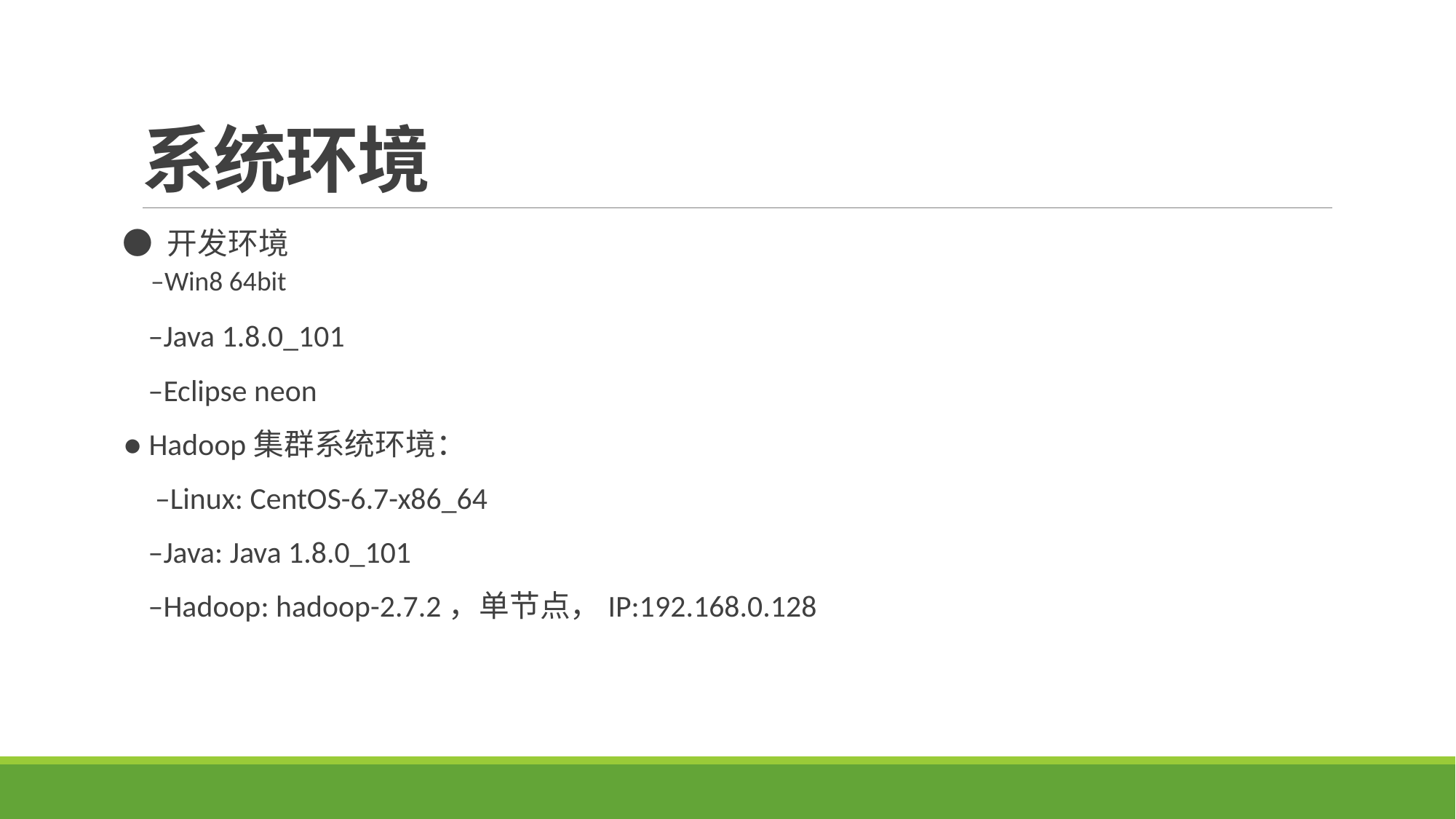

# 系统环境
    ● 开发环境
     –Win8 64bit
      –Java 1.8.0_101
      –Eclipse neon
    ● Hadoop集群系统环境：
       –Linux: CentOS-6.7-x86_64
      –Java: Java 1.8.0_101
      –Hadoop: hadoop-2.7.2，单节点，IP:192.168.0.128